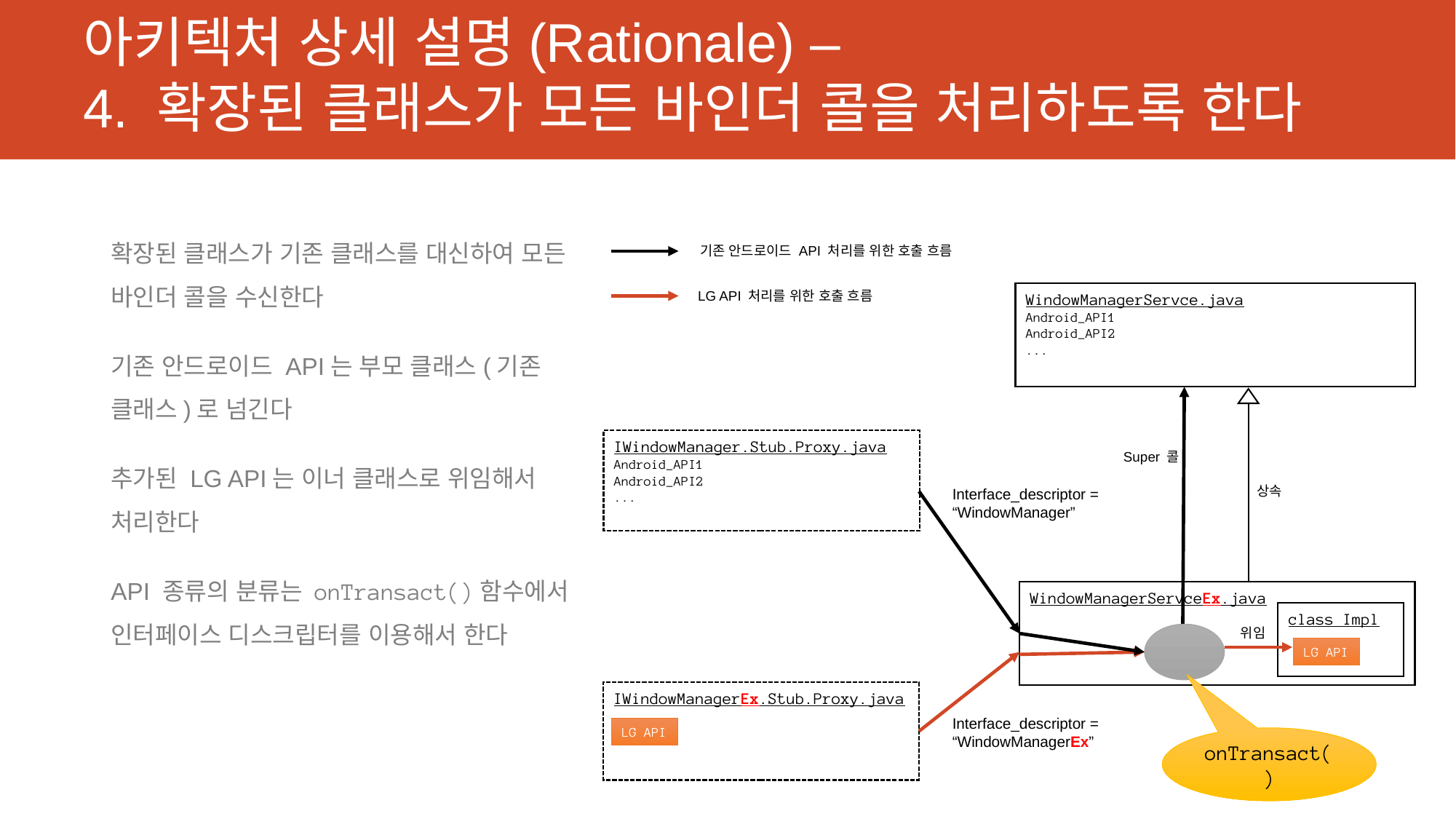

# 아키텍처 상세 설명(Rationale) – 4. 확장된 클래스가 모든 바인더 콜을 처리하도록 한다
확장된 클래스가 기존 클래스를 대신하여 모든 바인더 콜을 수신한다
기존 안드로이드 API는 부모 클래스(기존 클래스)로 넘긴다
추가된 LG API는 이너 클래스로 위임해서 처리한다
API 종류의 분류는 onTransact()함수에서 인터페이스 디스크립터를 이용해서 한다
기존 안드로이드 API 처리를 위한 호출 흐름
LG API 처리를 위한 호출 흐름
WindowManagerServce.java
Android_API1
Android_API2
...

IWindowManager.Stub.Proxy.java
Android_API1
Android_API2
...
Super 콜
상속
Interface_descriptor = “WindowManager”
WindowManagerServceEx.java
class Impl
위임

LG API
IWindowManagerEx.Stub.Proxy.java
Interface_descriptor = “WindowManagerEx”
LG API
onTransact()